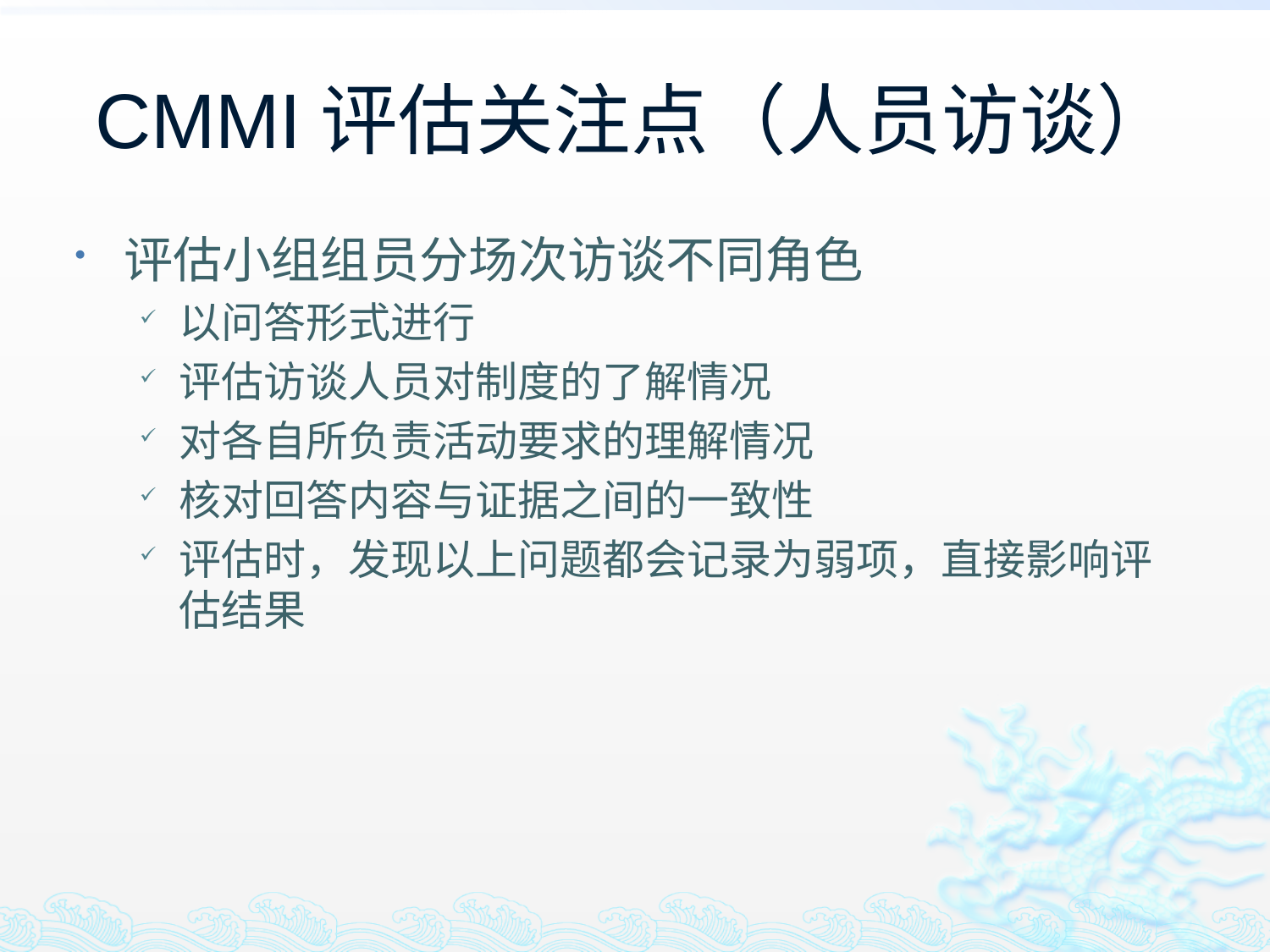

# CMMI评估关注点（人员访谈）
评估小组组员分场次访谈不同角色
以问答形式进行
评估访谈人员对制度的了解情况
对各自所负责活动要求的理解情况
核对回答内容与证据之间的一致性
评估时，发现以上问题都会记录为弱项，直接影响评估结果